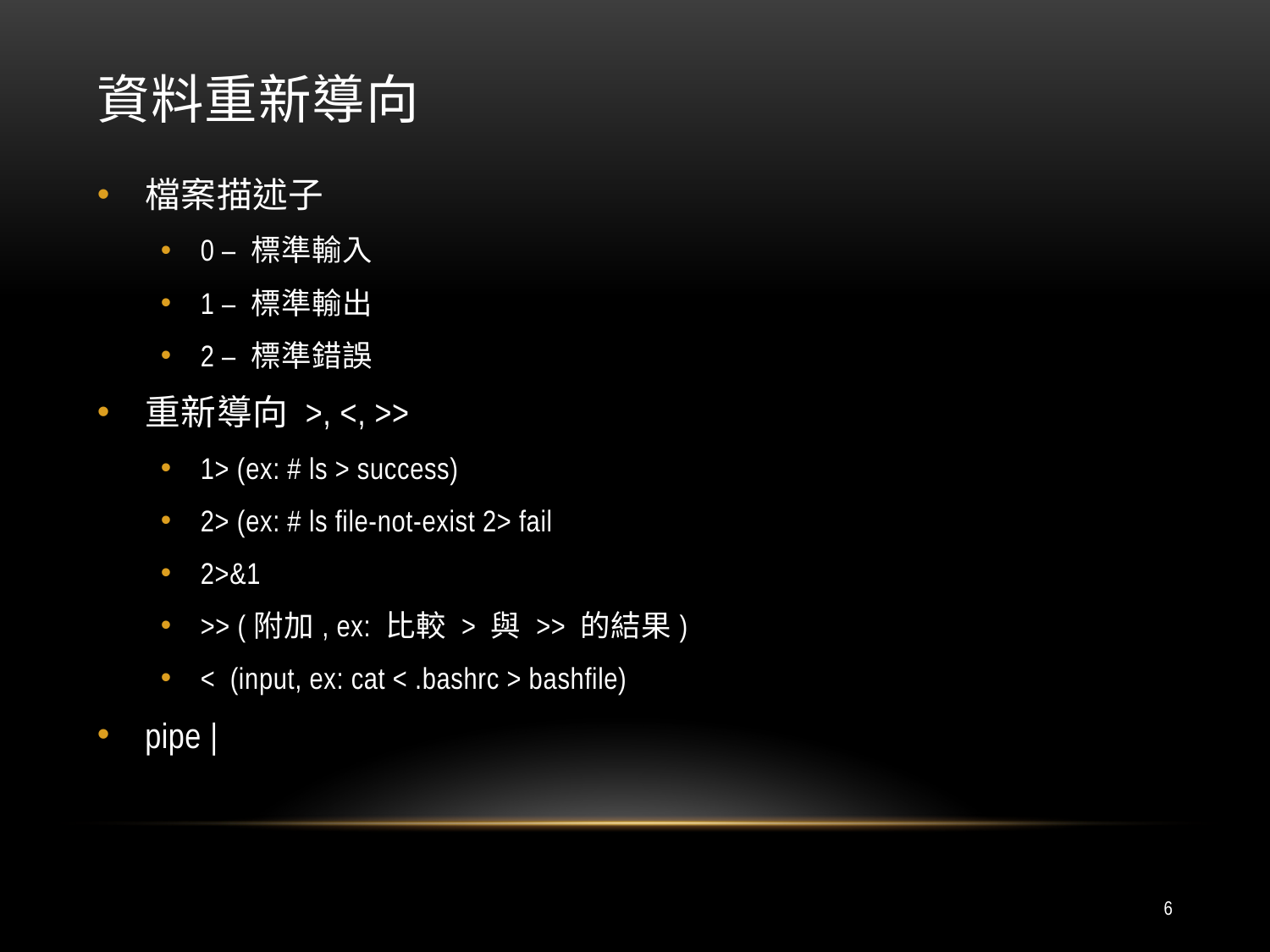

# 資料重新導向
檔案描述子
0 – 標準輸入
1 – 標準輸出
2 – 標準錯誤
重新導向 >, <, >>
1> (ex: # ls > success)
2> (ex: # ls file-not-exist 2> fail
2>&1
>> (附加, ex: 比較 > 與 >> 的結果)
<  (input, ex: cat < .bashrc > bashfile)
pipe |
6